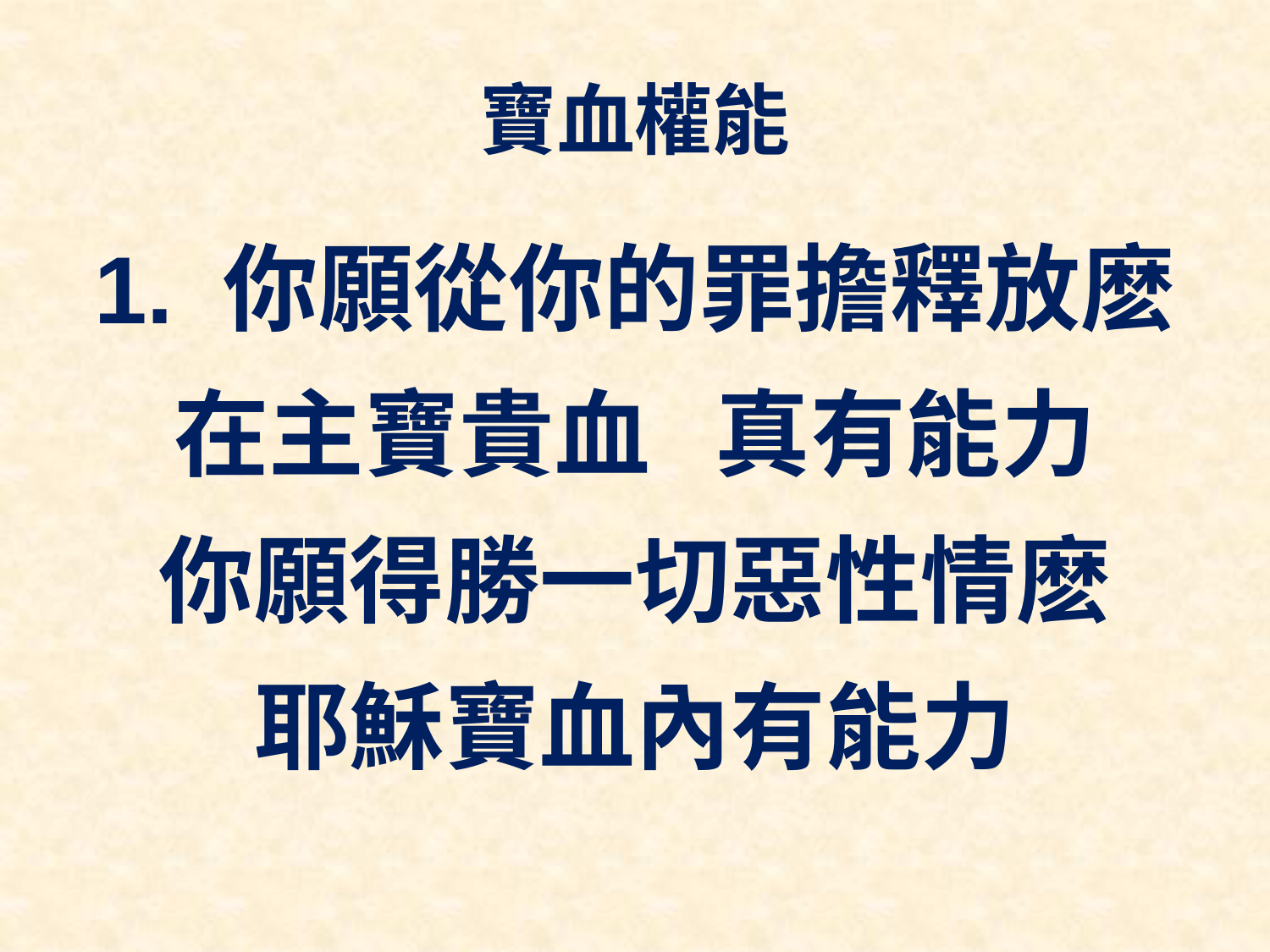

# 寶血權能
1. 你願從你的罪擔釋放麽
在主寶貴血   真有能力
你願得勝一切惡性情麽
耶穌寶血內有能力